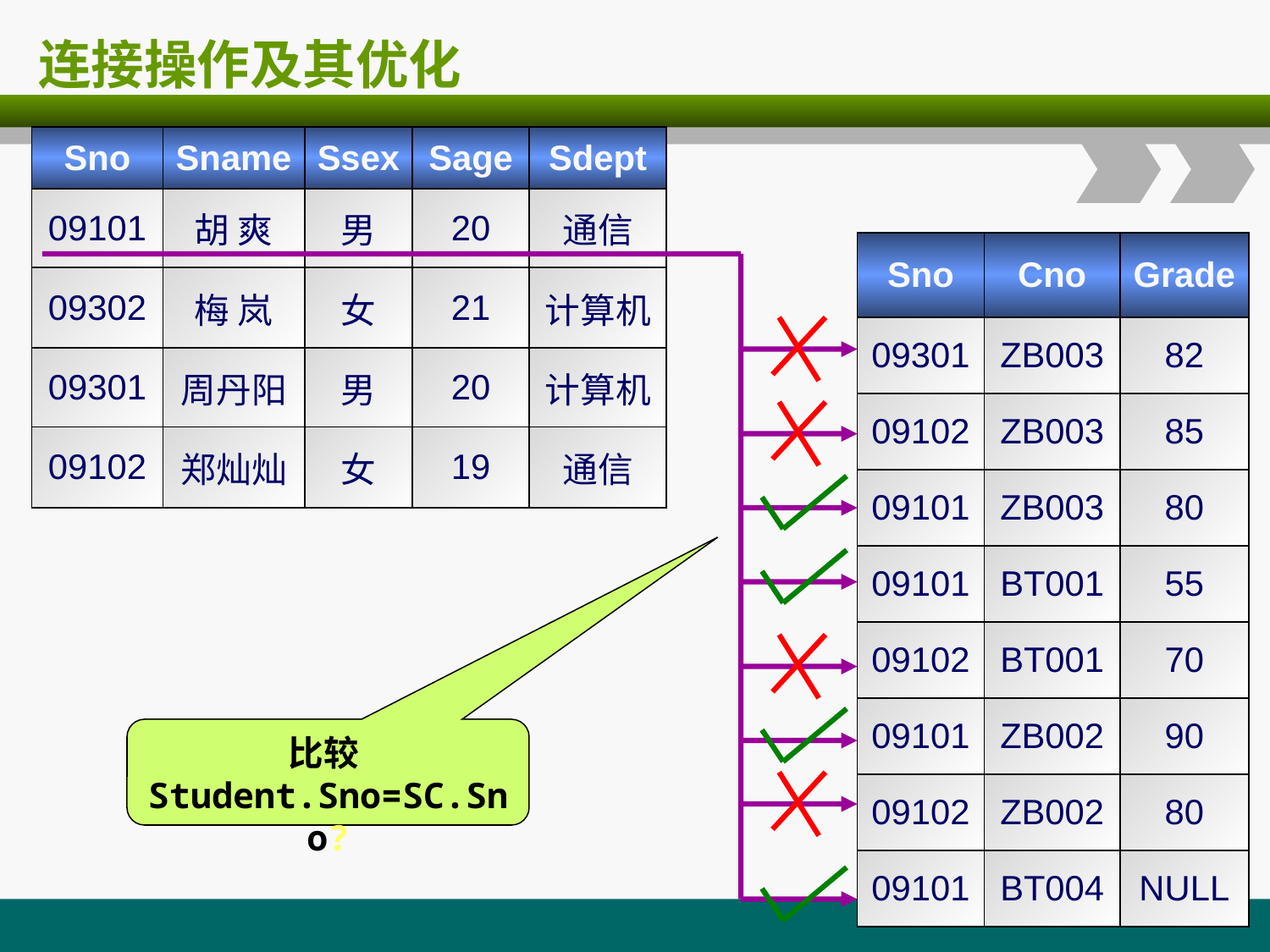

# 连接操作及其优化
| Sno | Sname | Ssex | Sage | Sdept |
| --- | --- | --- | --- | --- |
| 09101 | 胡 爽 | 男 | 20 | 通信 |
| 09302 | 梅 岚 | 女 | 21 | 计算机 |
| 09301 | 周丹阳 | 男 | 20 | 计算机 |
| 09102 | 郑灿灿 | 女 | 19 | 通信 |
| Sno | Cno | Grade |
| --- | --- | --- |
| 09301 | ZB003 | 82 |
| 09102 | ZB003 | 85 |
| 09101 | ZB003 | 80 |
| 09101 | BT001 | 55 |
| 09102 | BT001 | 70 |
| 09101 | ZB002 | 90 |
| 09102 | ZB002 | 80 |
| 09101 | BT004 | NULL |

比较Student.Sno=SC.Sno?